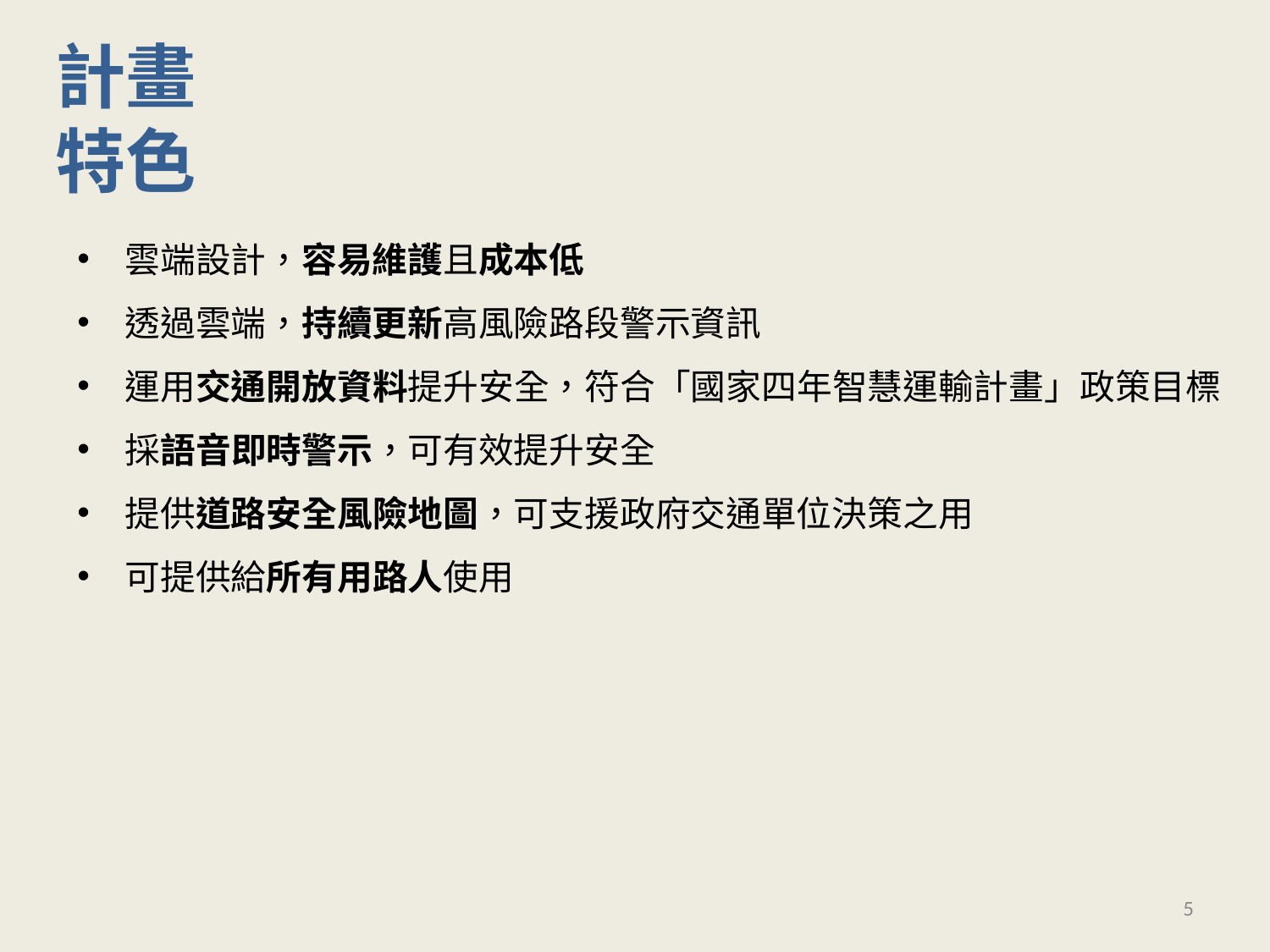

計畫
特色
雲端設計，容易維護且成本低
透過雲端，持續更新高風險路段警示資訊
運用交通開放資料提升安全，符合「國家四年智慧運輸計畫」政策目標
採語音即時警示，可有效提升安全
提供道路安全風險地圖，可支援政府交通單位決策之用
可提供給所有用路人使用
5